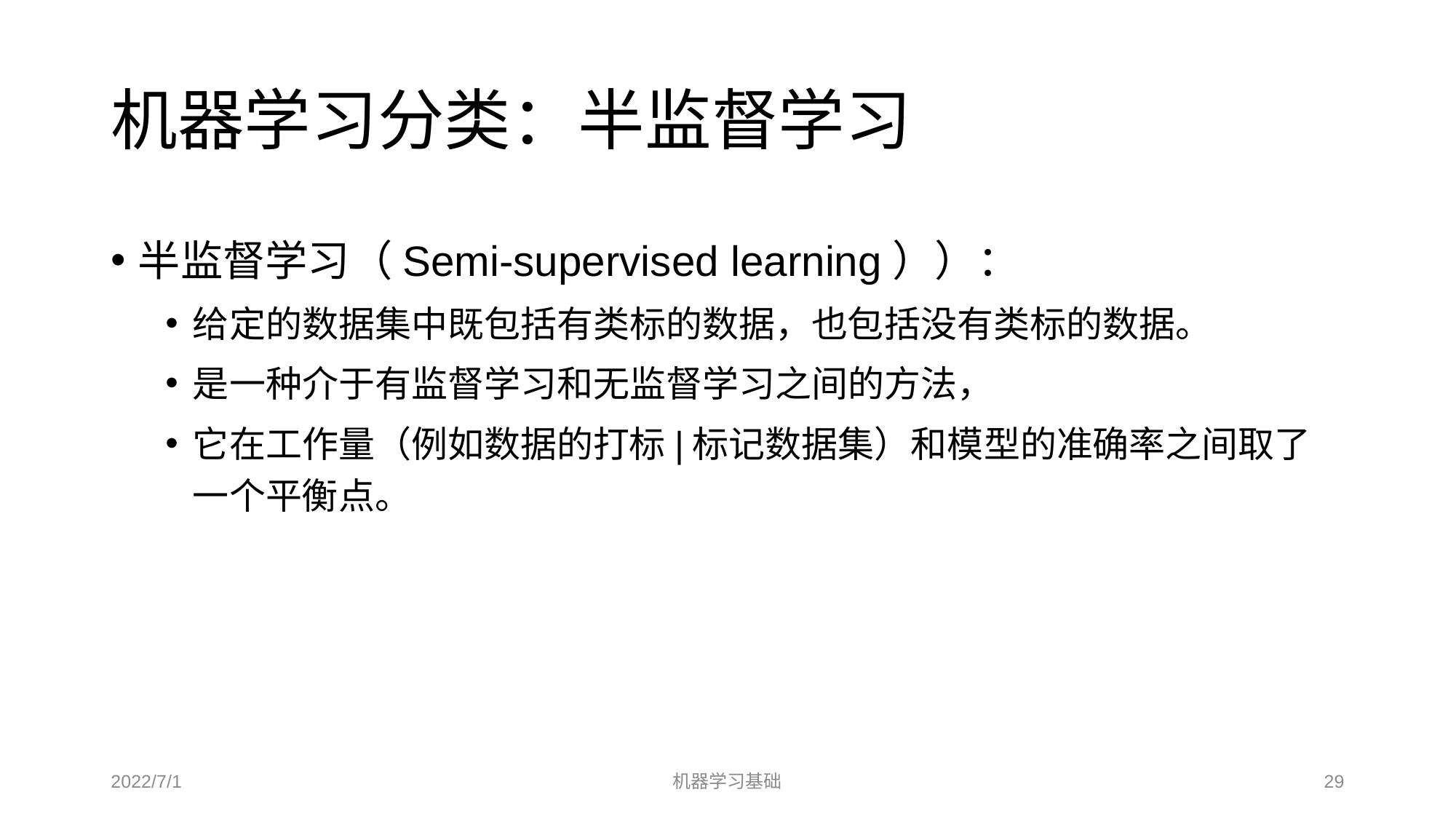

# 机器学习分类：半监督学习
半监督学习（Semi-supervised learning））：
给定的数据集中既包括有类标的数据，也包括没有类标的数据。
是一种介于有监督学习和无监督学习之间的方法，
它在工作量（例如数据的打标|标记数据集）和模型的准确率之间取了一个平衡点。
2022/7/1
机器学习基础
29